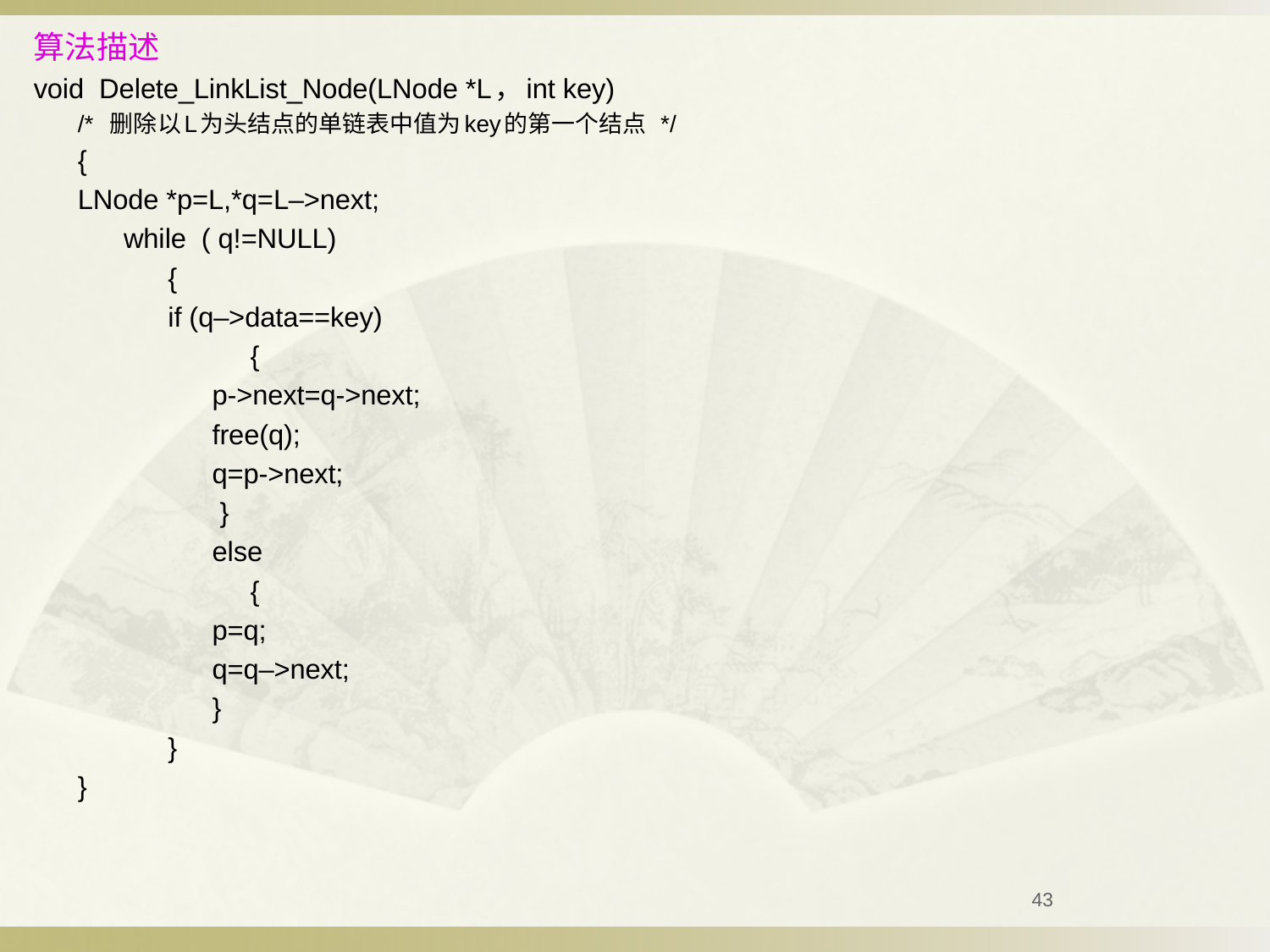

# 算法描述
void  Delete_LinkList_Node(LNode *L，int key)
/*  删除以L为头结点的单链表中值为key的第一个结点  */
{
	LNode *p=L,*q=L–>next;
	while  ( q!=NULL)
{
	if (q–>data==key)
     {
		p->next=q->next;
		free(q);
		q=p->next;
	 }
else
     {
		p=q;
		q=q–>next;
}
}
}
43